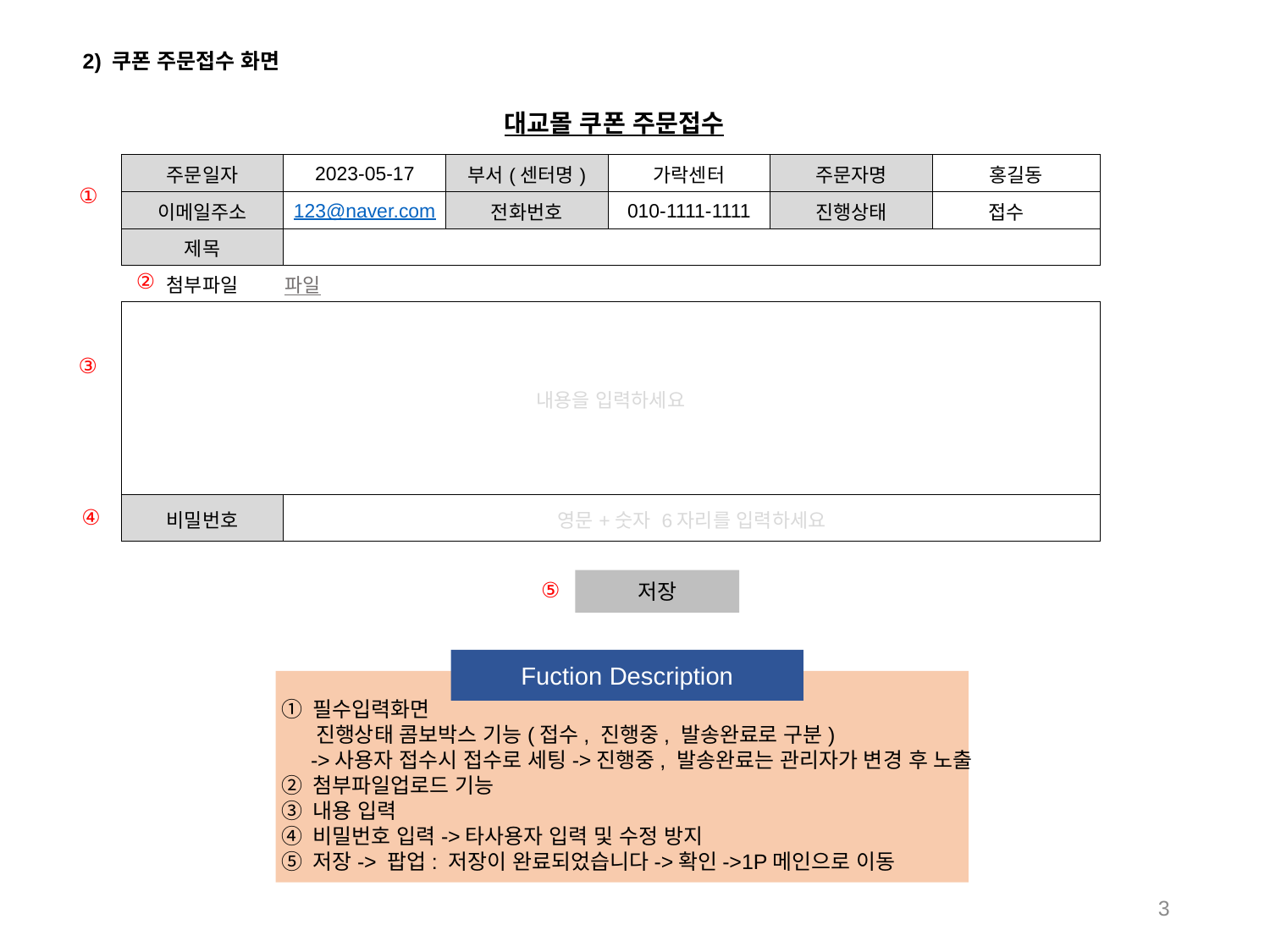

2) 쿠폰 주문접수 화면
대교몰 쿠폰 주문접수
| 주문일자 | 2023-05-17 | 부서(센터명) | 가락센터 | 주문자명 | 홍길동 |
| --- | --- | --- | --- | --- | --- |
| 이메일주소 | 123@naver.com | 전화번호 | 010-1111-1111 | 진행상태 | 접수 |
| 제목 |  |  |  |  |  |
| 첨부파일 | 파일 |  |  |  |  |
| 내용을 입력하세요 |  |  |  |  |  |
| 비밀번호 | 영문+숫자 6자리를 입력하세요 |  |  |  |  |
①
②
③
④
⑤
저장
Fuction Description

① 필수입력화면
     진행상태 콤보박스 기능(접수, 진행중, 발송완료로 구분)
     ->사용자 접수시 접수로 세팅->진행중, 발송완료는 관리자가 변경 후 노출
② 첨부파일업로드 기능
③ 내용 입력
④ 비밀번호 입력->타사용자 입력 및 수정 방지
⑤ 저장-> 팝업: 저장이 완료되었습니다->확인->1P메인으로 이동
3